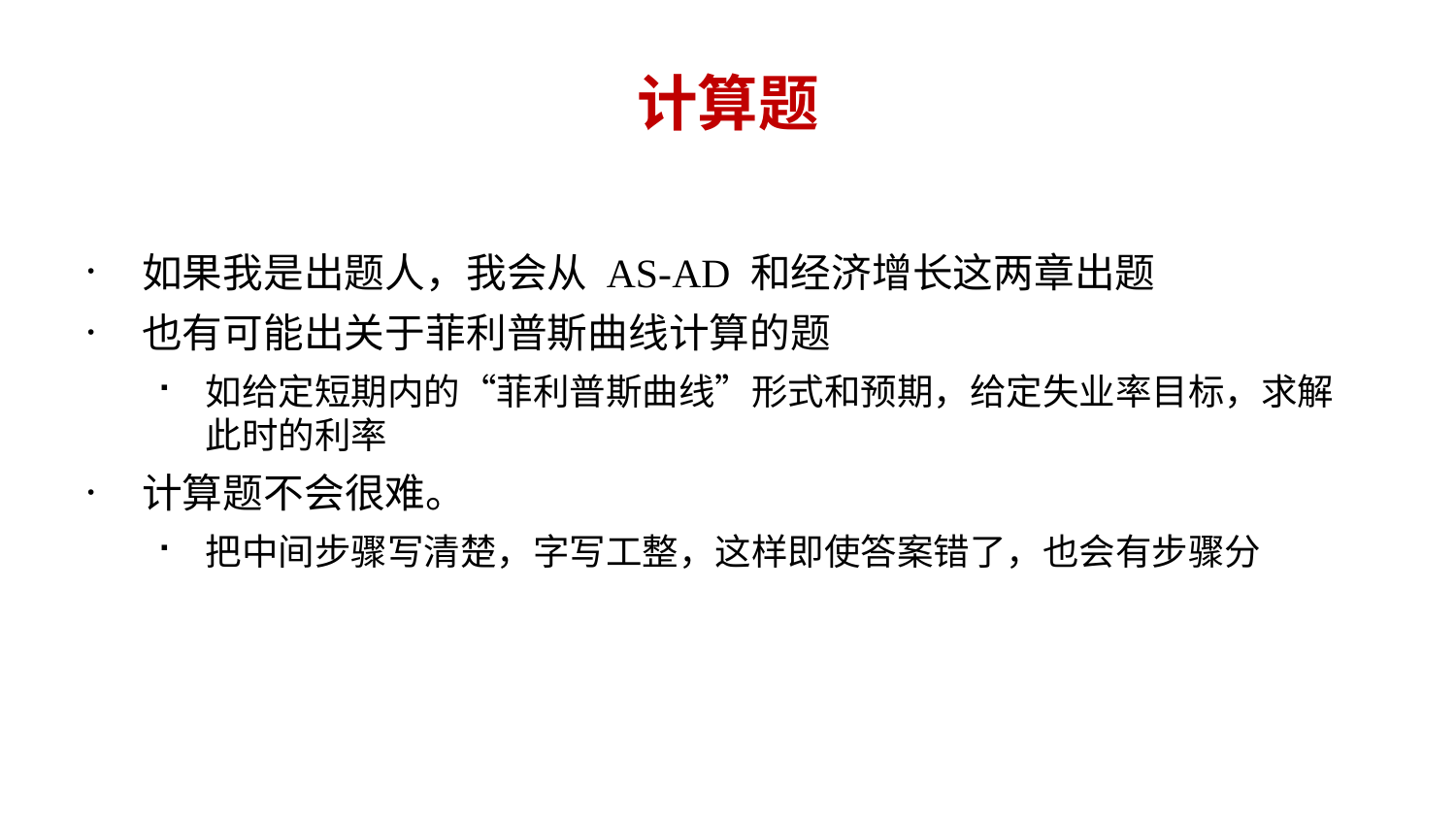

# 计算题

如果我是出题人，我会从 AS-AD 和经济增长这两章出题
也有可能出关于菲利普斯曲线计算的题
如给定短期内的“菲利普斯曲线”形式和预期，给定失业率目标，求解此时的利率
计算题不会很难。
把中间步骤写清楚，字写工整，这样即使答案错了，也会有步骤分